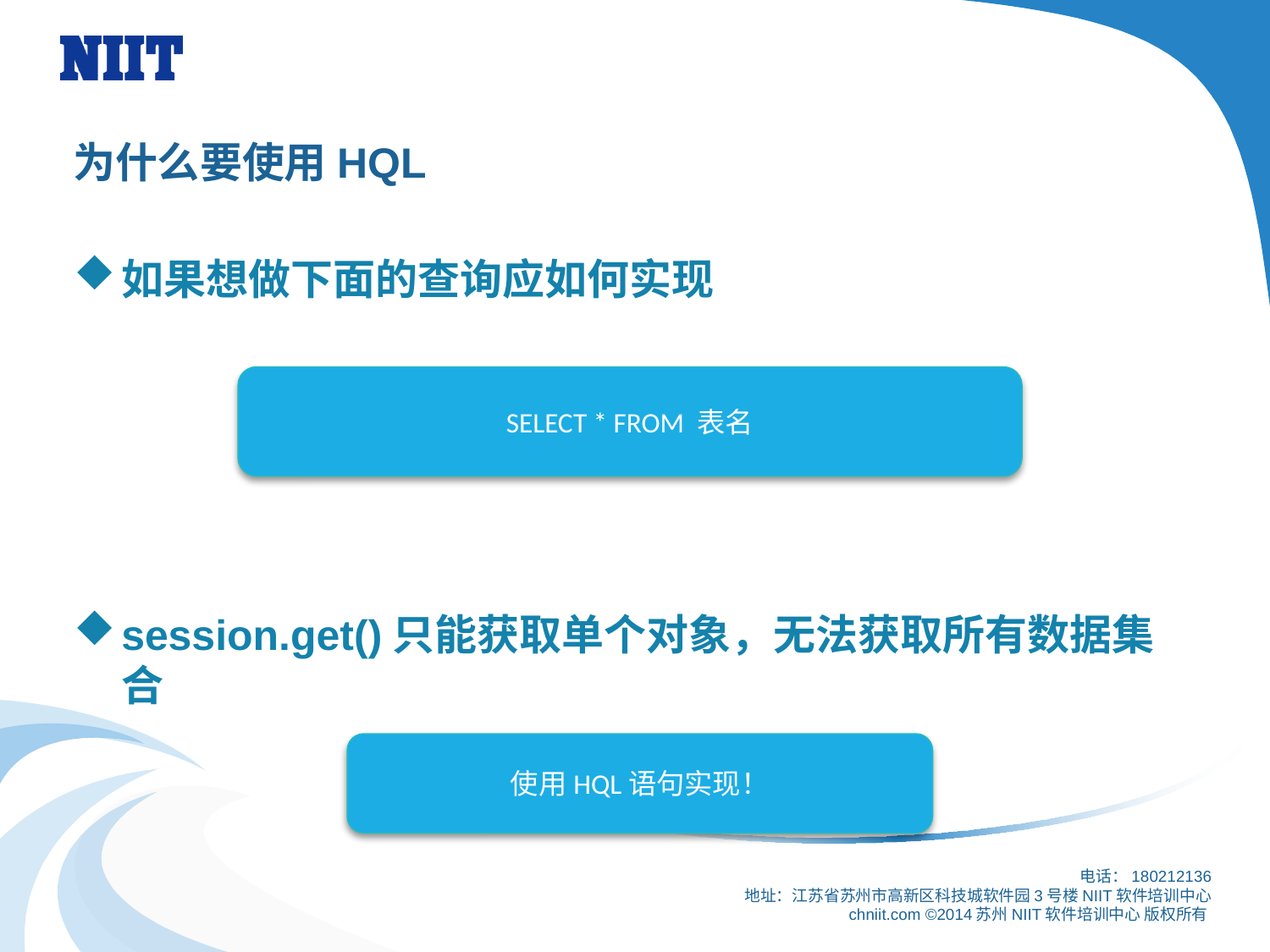

# 为什么要使用HQL
如果想做下面的查询应如何实现

session.get()只能获取单个对象，无法获取所有数据集合
SELECT * FROM 表名
使用HQL语句实现！